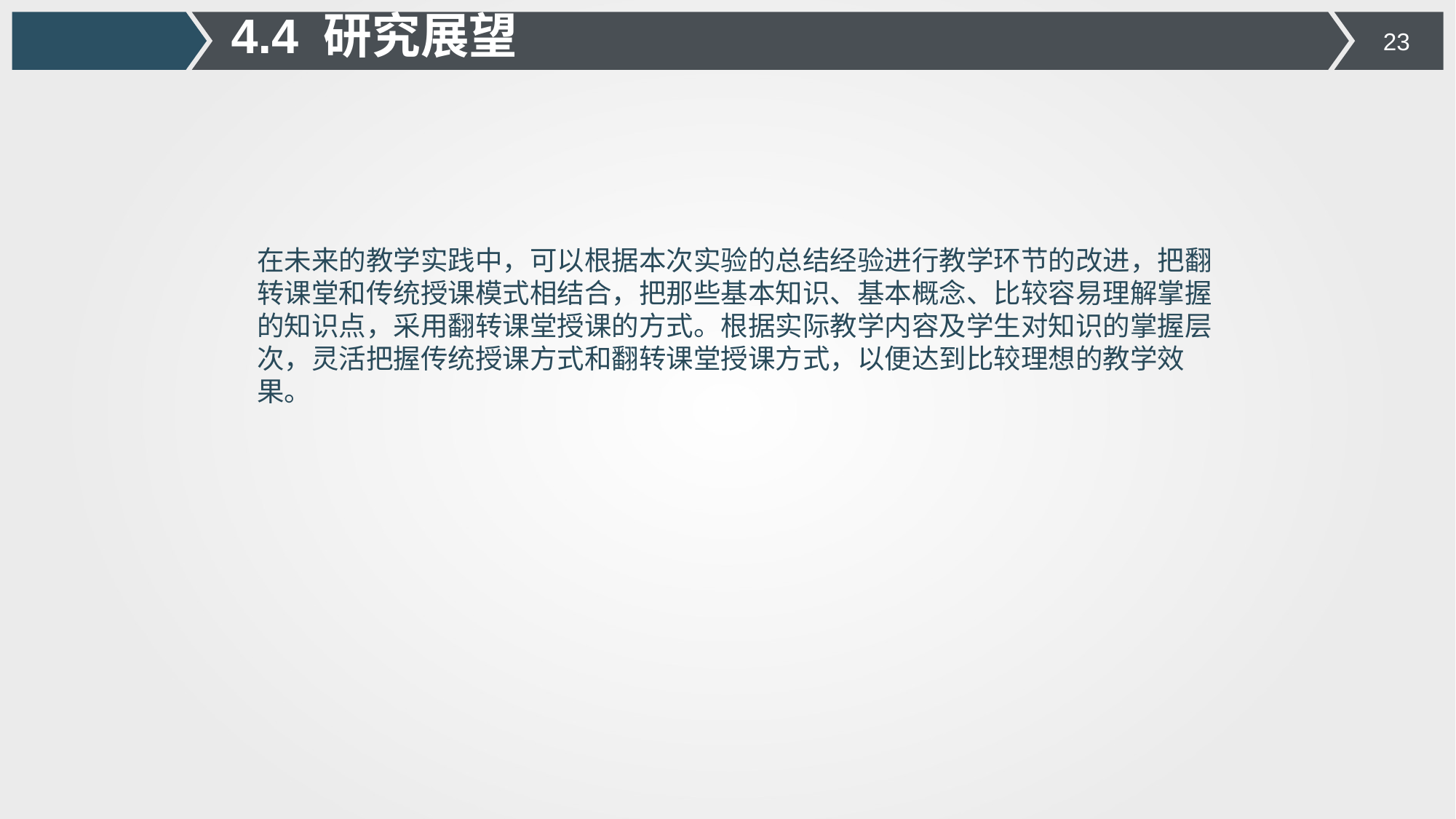

4.4 研究展望
在未来的教学实践中，可以根据本次实验的总结经验进行教学环节的改进，把翻转课堂和传统授课模式相结合，把那些基本知识、基本概念、比较容易理解掌握的知识点，采用翻转课堂授课的方式。根据实际教学内容及学生对知识的掌握层次，灵活把握传统授课方式和翻转课堂授课方式，以便达到比较理想的教学效果。